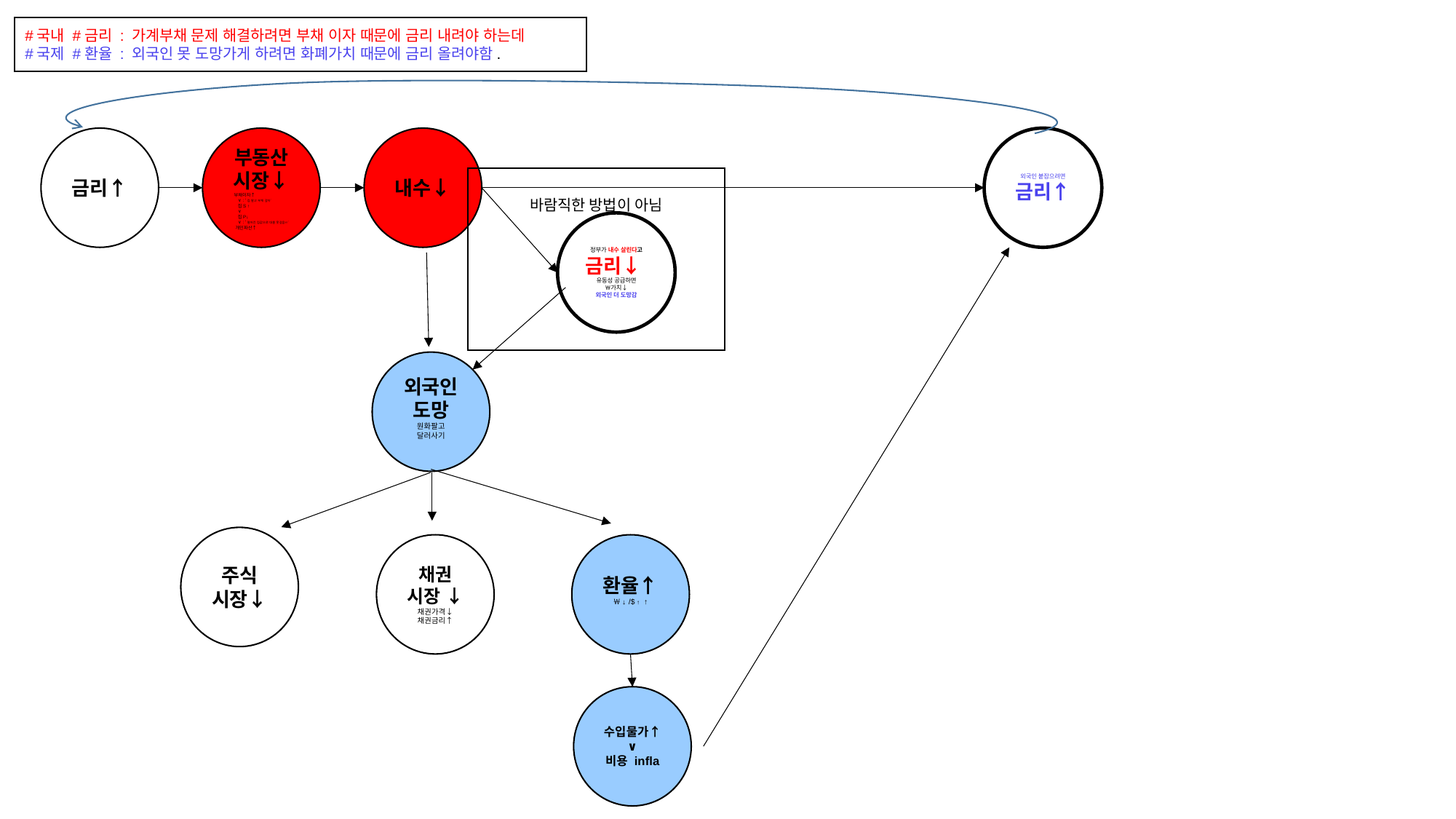

#국내 #금리 : 가계부채 문제 해결하려면 부채 이자 때문에 금리 내려야 하는데
#국제 #환율 : 외국인 못 도망가게 하려면 화폐가치 때문에 금리 올려야함.

외국인 붙잡으려면
금리↑
금리↑
내수↓
부동산
시장↓
  부채이자↑
      ∨ : ‘집 팔고 부채 갚자’
     집S ↑
      ∨
     집P↓
      ∨ : ‘떨어진 집값으로 대출 못갚음ㅠ’
   개인파산↑

바람직한 방법이 아님

정부가 내수 살린다고
금리↓
유동성 공급하면
￦가치↓
외국인 더 도망감
외국인
도망
원화팔고
달러사기

주식
시장↓
환율↑
￦ ↓ /$ ↑  ↑

채권
시장 ↓
채권가격↓
채권금리↑
수입물가↑
∨
비용 infla